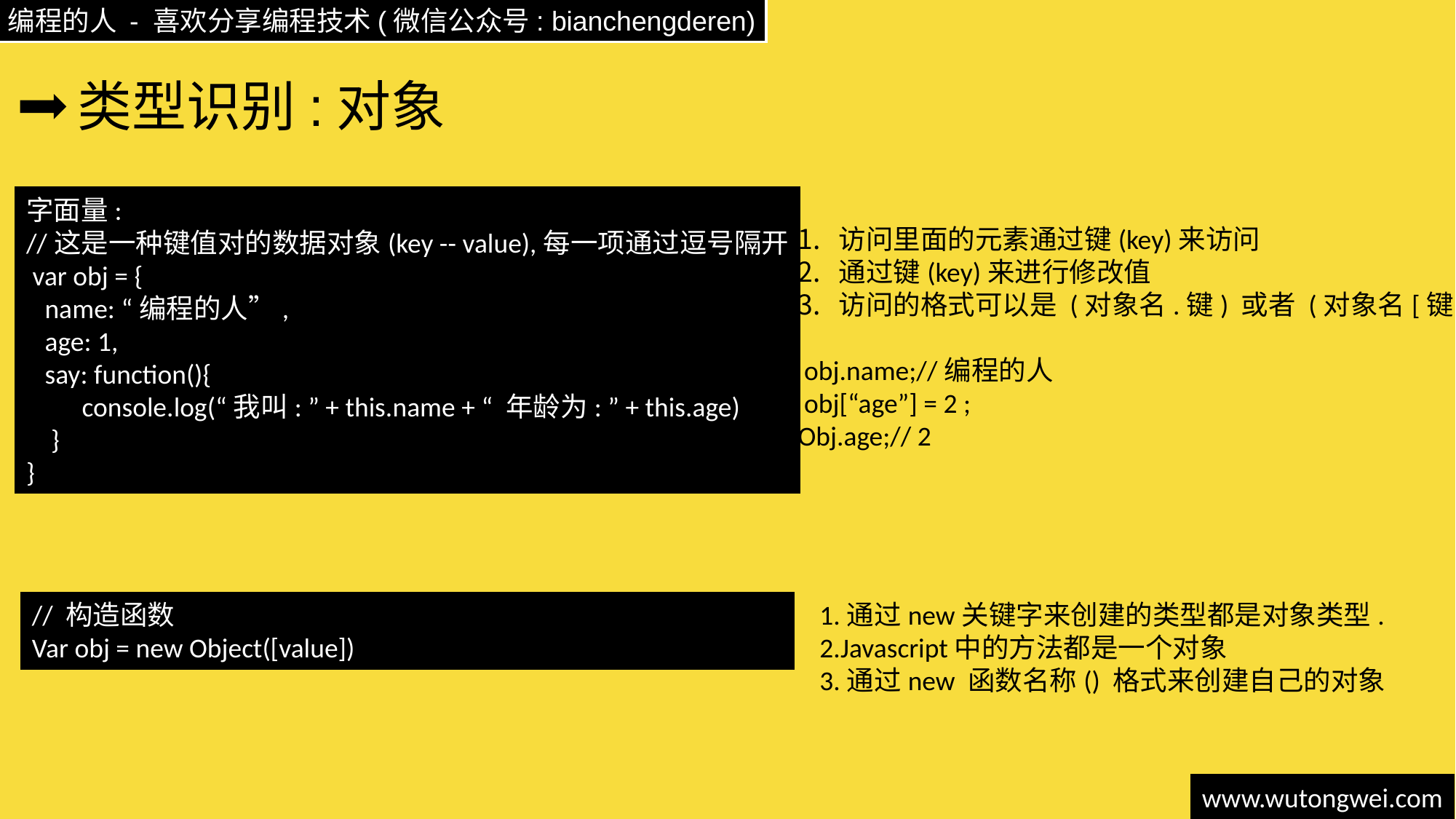

# 类型识别:对象
字面量:
//这是一种键值对的数据对象(key -- value),每一项通过逗号隔开
 var obj = {
   name: “编程的人”,
   age: 1,
   say: function(){
         console.log(“我叫: ” + this.name + “ 年龄为: ” + this.age)
    }
}
访问里面的元素通过键(key)来访问
通过键(key)来进行修改值
访问的格式可以是 (对象名.键) 或者 (对象名[键])

 obj.name;//编程的人
 obj[“age”] = 2 ;
Obj.age;// 2
// 构造函数
Var obj = new Object([value])
1.通过new关键字来创建的类型都是对象类型.
2.Javascript中的方法都是一个对象
3.通过new 函数名称() 格式来创建自己的对象